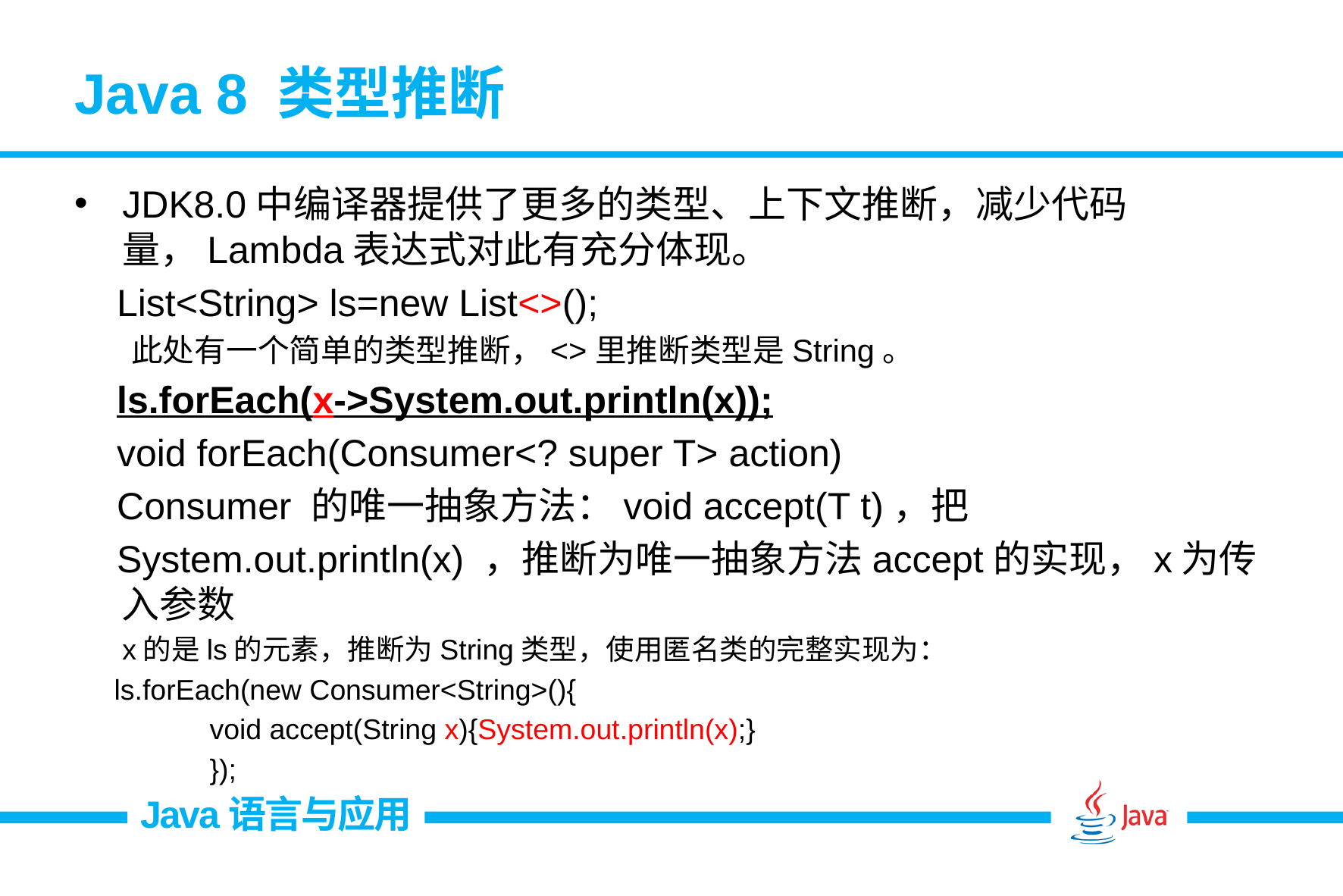

# Java 8 类型推断
JDK8.0中编译器提供了更多的类型、上下文推断，减少代码量，Lambda表达式对此有充分体现。
    List<String> ls=new List<>();
此处有一个简单的类型推断，<>里推断类型是String。
    ls.forEach(x->System.out.println(x));
    void forEach​(Consumer<? super T> action)
    Consumer 的唯一抽象方法：void accept(T t)，把
    System.out.println(x) ，推断为唯一抽象方法accept的实现，x为传入参数
      x的是ls的元素，推断为String类型，使用匿名类的完整实现为：
     ls.forEach(new Consumer<String>(){
                 void accept(String x){System.out.println(x);}
                 });